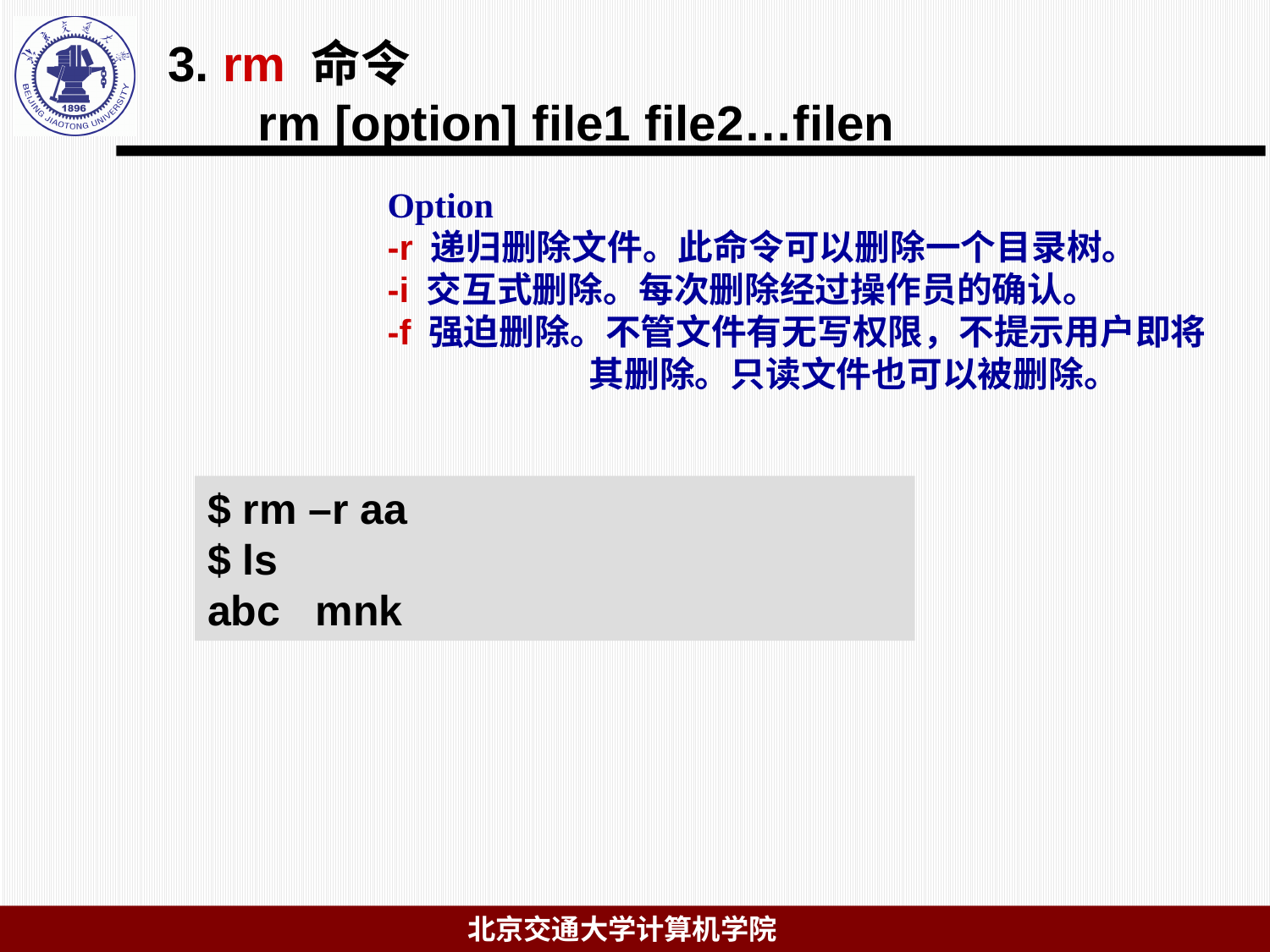

# 3. rm 命令 rm [option] file1 file2…filen
Option
-r 递归删除文件。此命令可以删除一个目录树。
-i 交互式删除。每次删除经过操作员的确认。
-f 强迫删除。不管文件有无写权限，不提示用户即将
                        其删除。只读文件也可以被删除。
$ rm –r aa
$ ls
abc   mnk